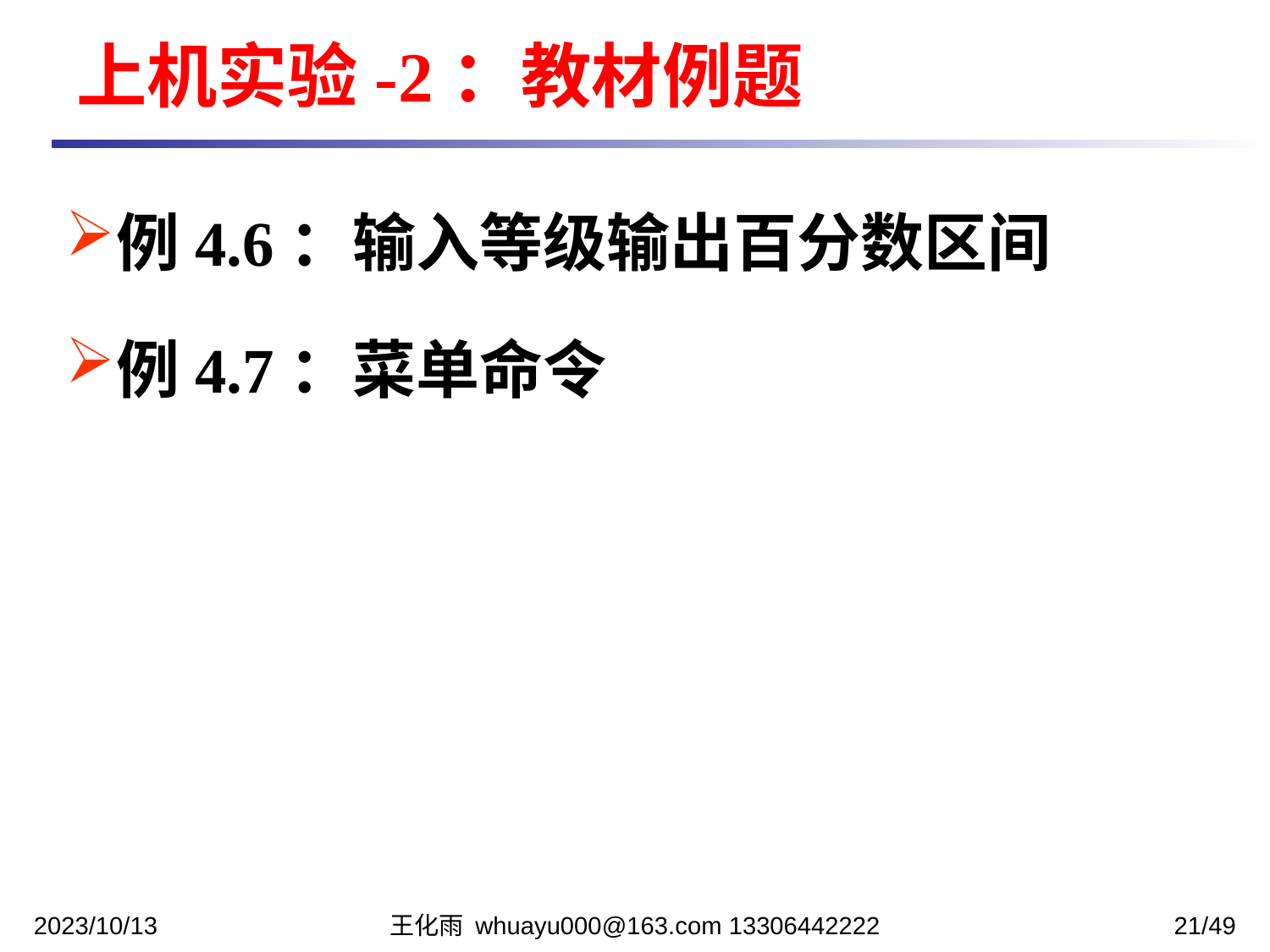

上机实验-2：教材例题
例4.6：输入等级输出百分数区间
例4.7：菜单命令

2023/10/13
王化雨 whuayu000@163.com 13306442222
21/49